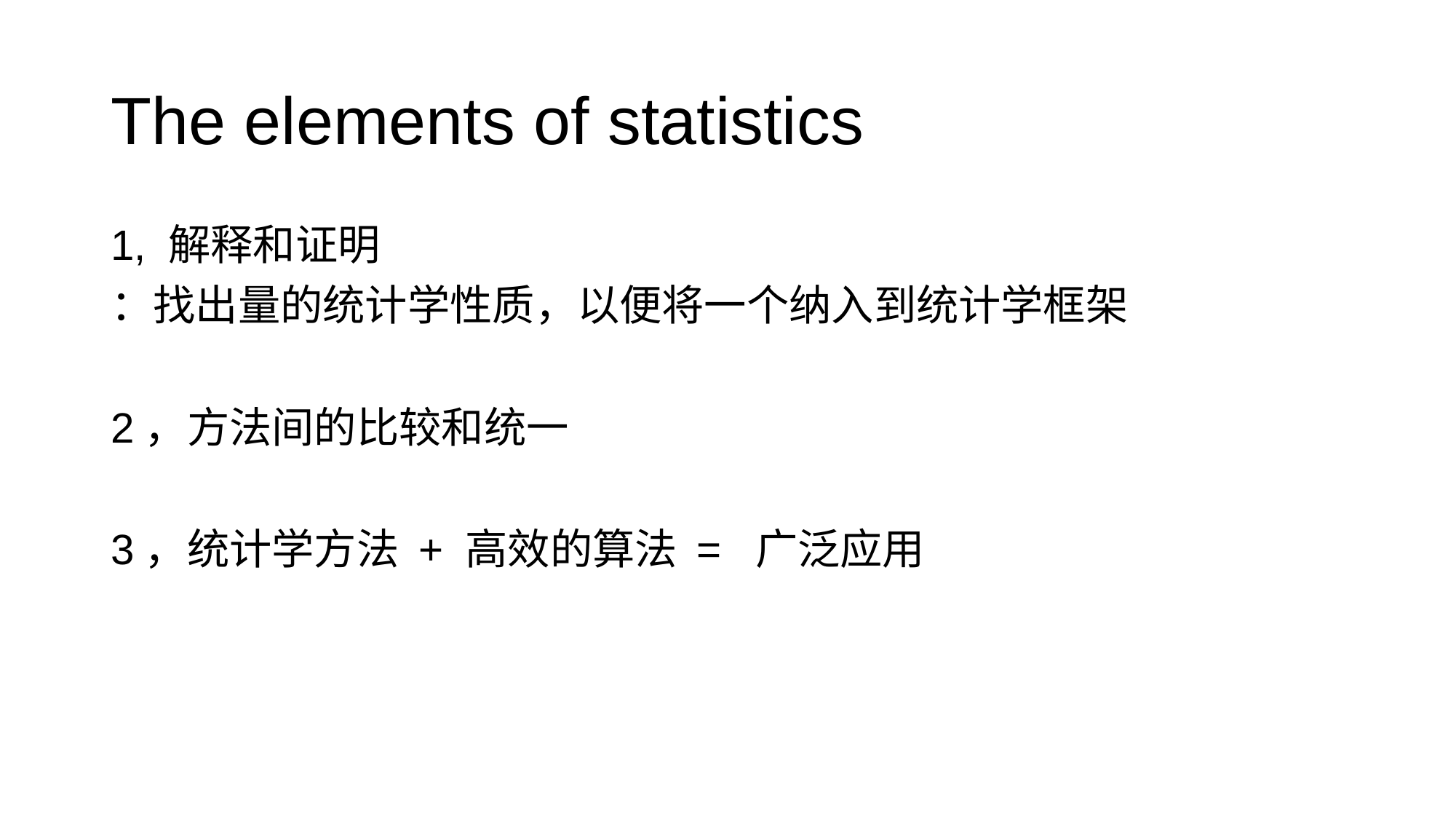

# The elements of statistics
1, 解释和证明
：找出量的统计学性质，以便将一个纳入到统计学框架

2，方法间的比较和统一

3，统计学方法 + 高效的算法 =  广泛应用